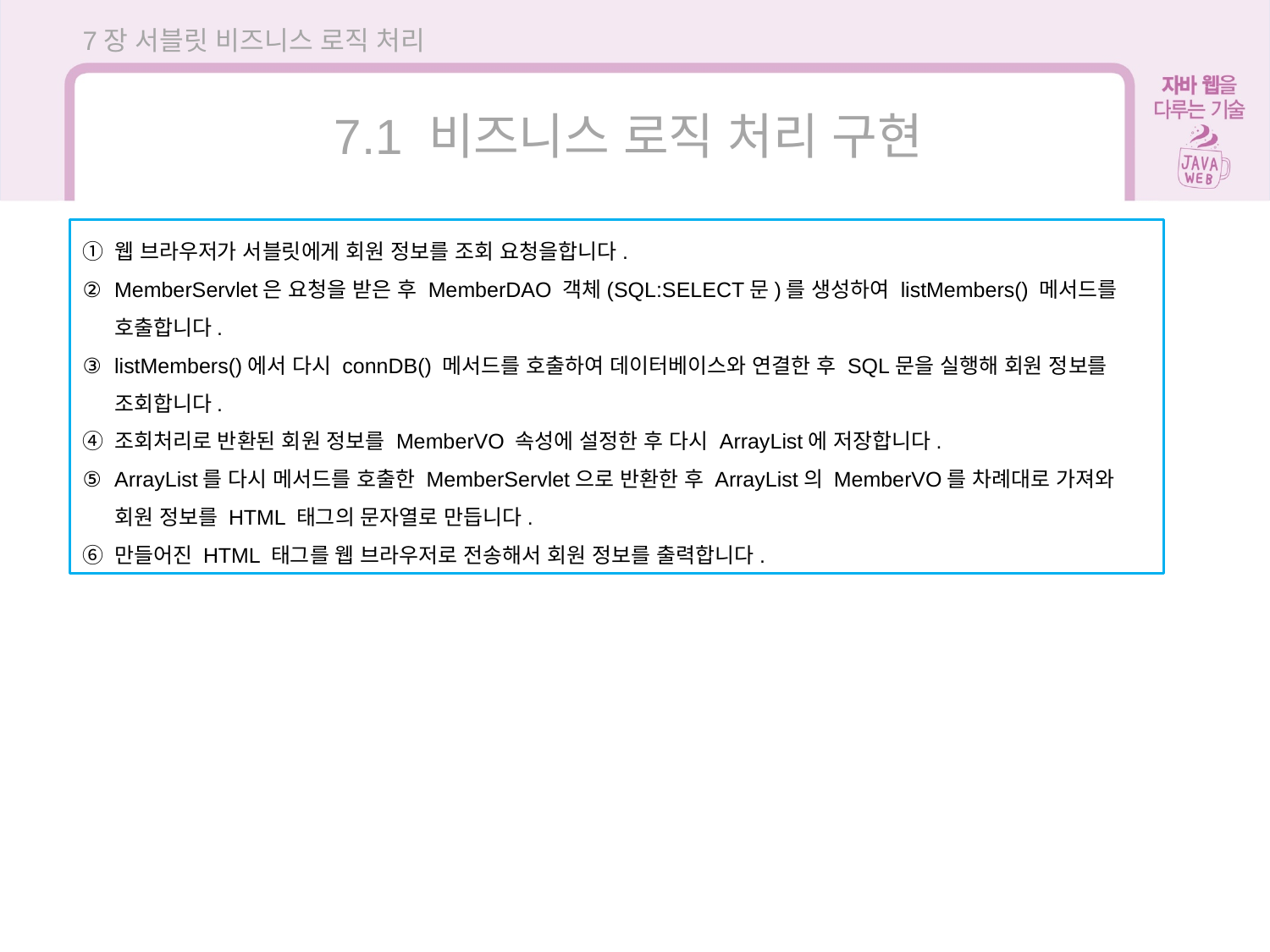

7장 서블릿 비즈니스 로직 처리
7.1 비즈니스 로직 처리 구현
웹 브라우저가 서블릿에게 회원 정보를 조회 요청을합니다.
MemberServlet은 요청을 받은 후 MemberDAO 객체(SQL:SELECT문)를 생성하여 listMembers() 메서드를 호출합니다.
listMembers()에서 다시 connDB() 메서드를 호출하여 데이터베이스와 연결한 후 SQL문을 실행해 회원 정보를 조회합니다.
조회처리로 반환된 회원 정보를 MemberVO 속성에 설정한 후 다시 ArrayList에 저장합니다.
ArrayList를 다시 메서드를 호출한 MemberServlet으로 반환한 후 ArrayList의 MemberVO를 차례대로 가져와 회원 정보를 HTML 태그의 문자열로 만듭니다.
만들어진 HTML 태그를 웹 브라우저로 전송해서 회원 정보를 출력합니다.